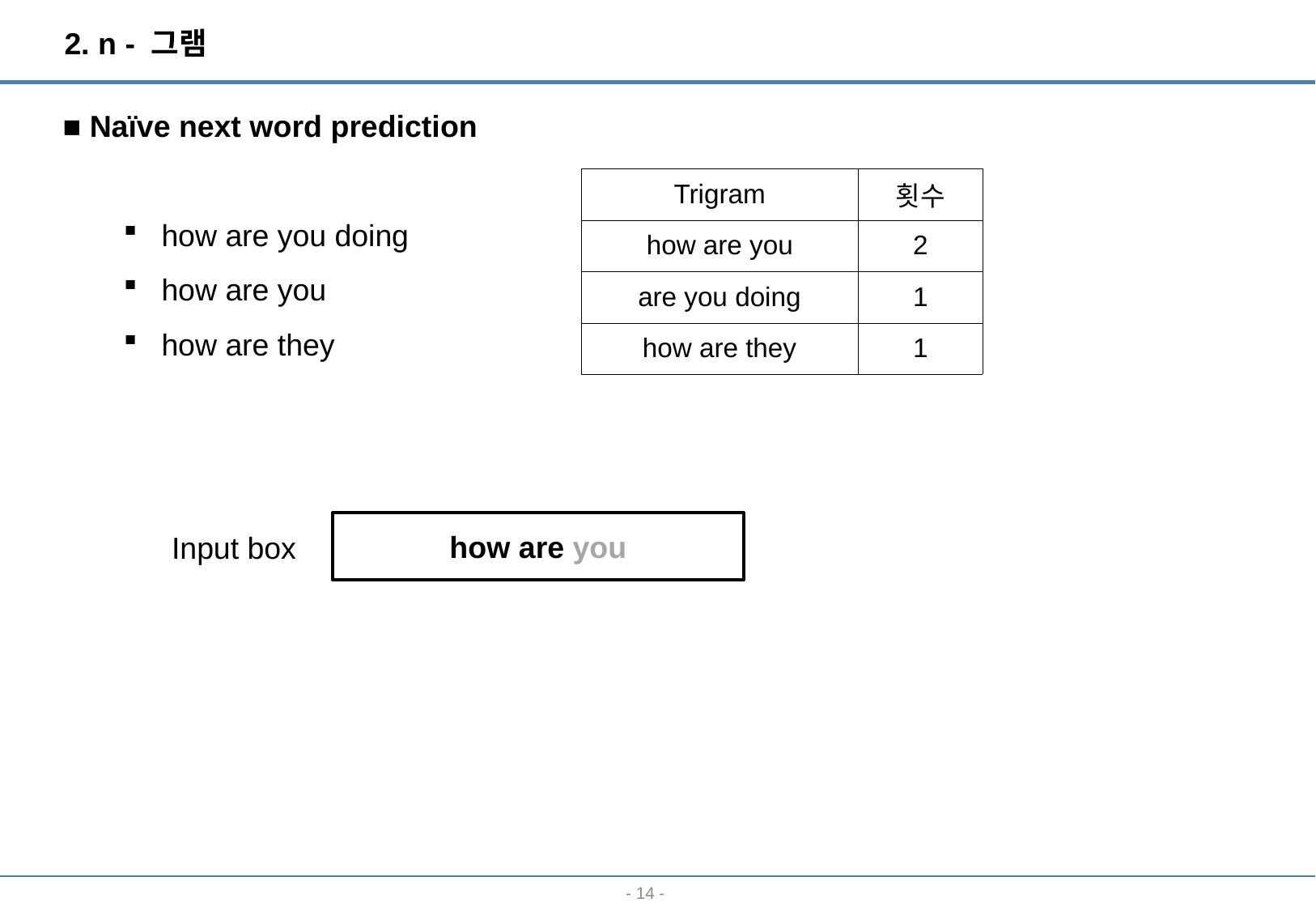

2. n - 그램
■ Naïve next word prediction

how are you doing
how are you
how are they
| Trigram | 횟수 |
| --- | --- |
| how are you | 2 |
| are you doing | 1 |
| how are they | 1 |
how are you
Input box
- 14 -